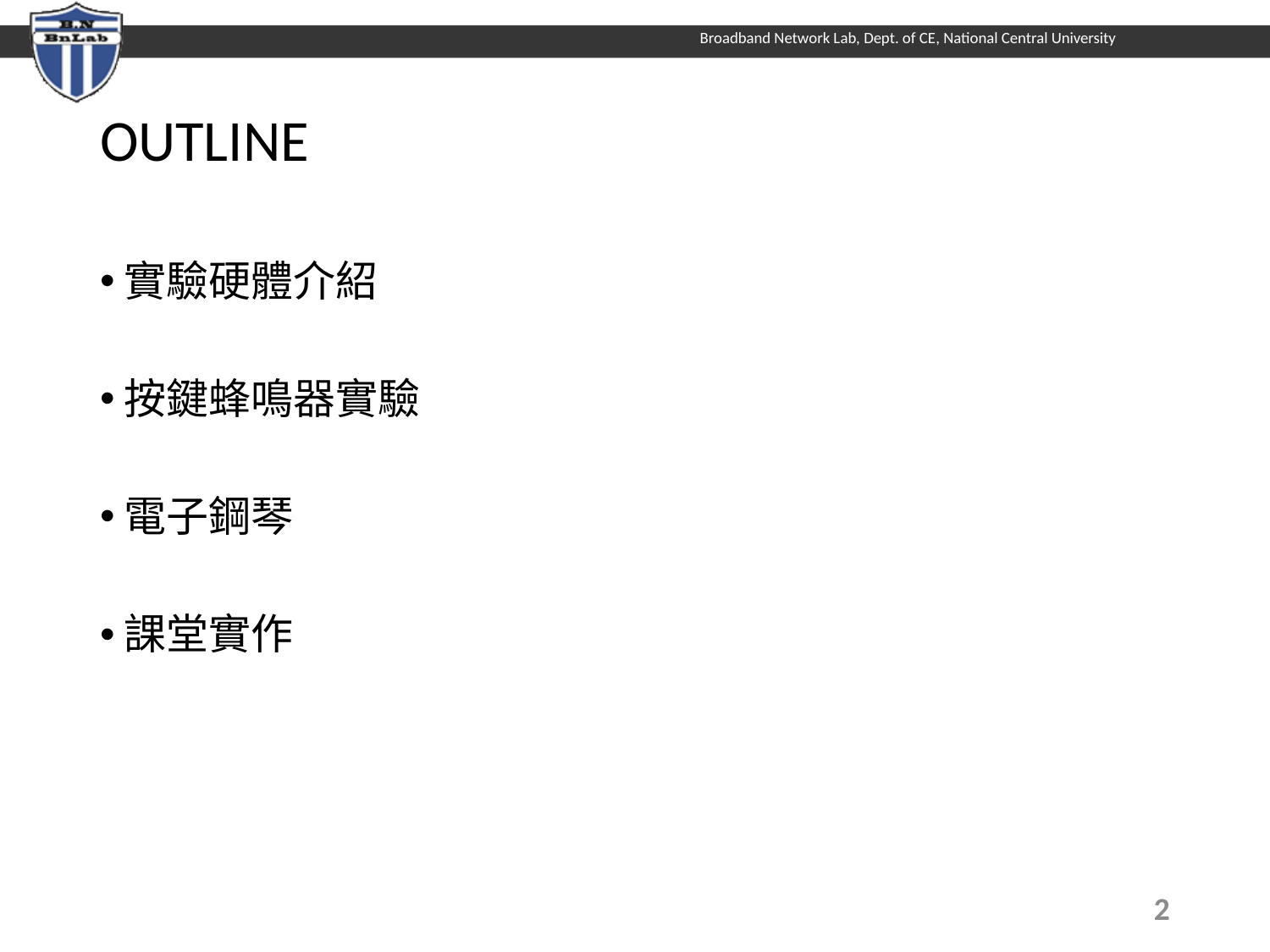

# OUTLINE
實驗硬體介紹

按鍵蜂鳴器實驗

電子鋼琴

課堂實作
2